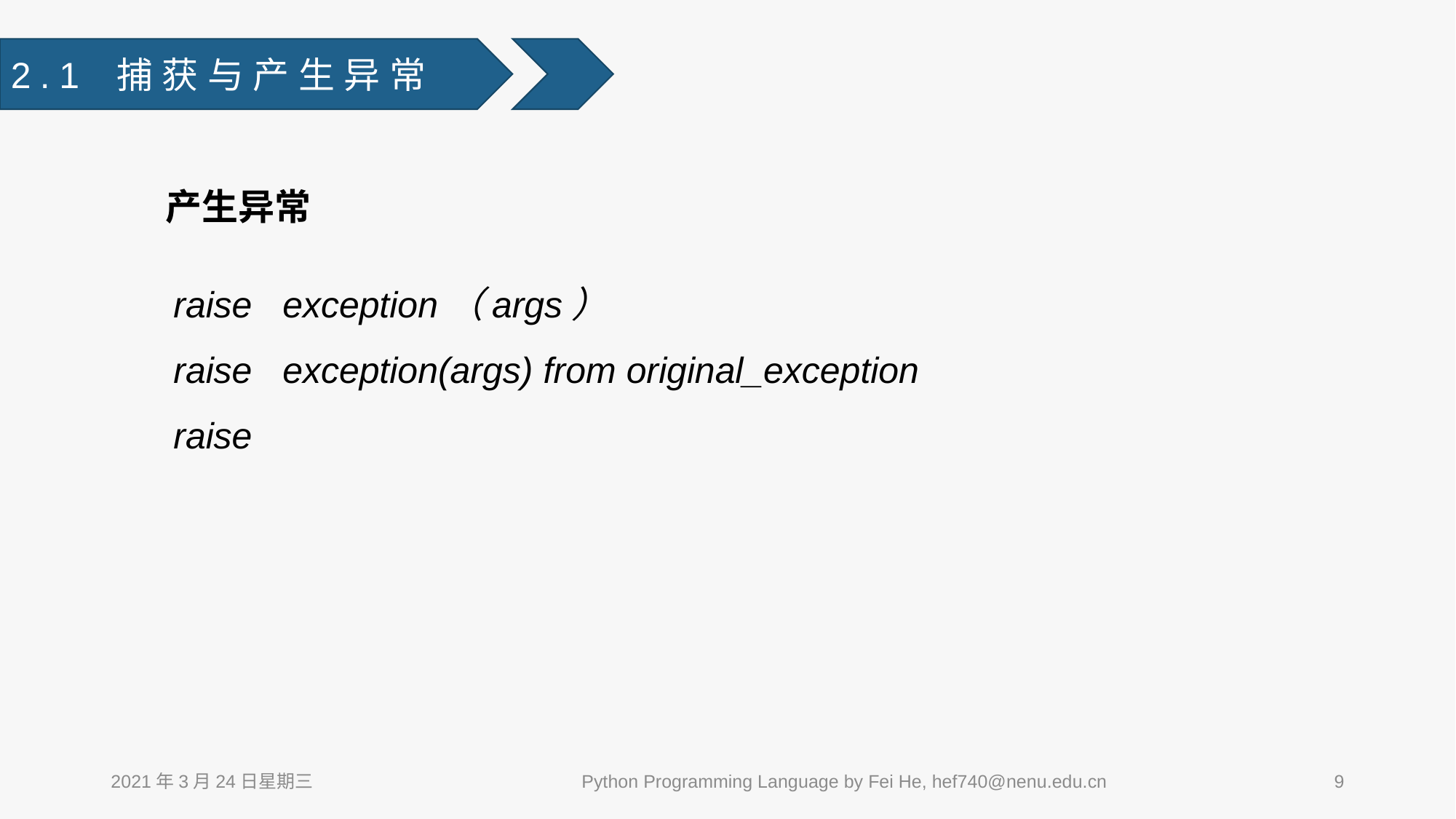

2.1 捕获与产生异常

产生异常
raise	exception（args）
raise 	exception(args) from original_exception
raise

2021年3月24日星期三
Python Programming Language by Fei He, hef740@nenu.edu.cn
9